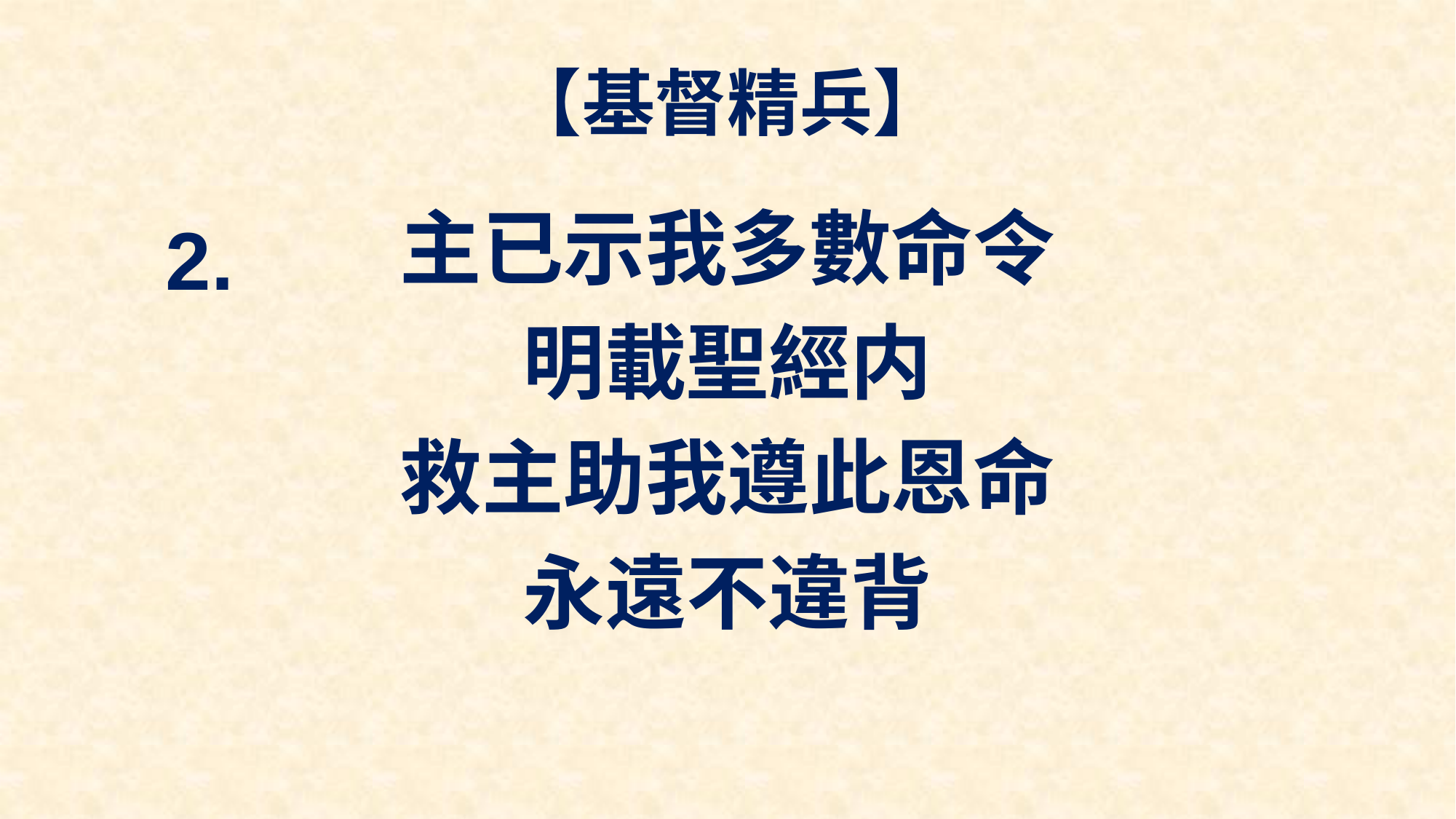

# 【基督精兵】
主已示我多數命令
明載聖經内
救主助我遵此恩命
永遠不違背
2.